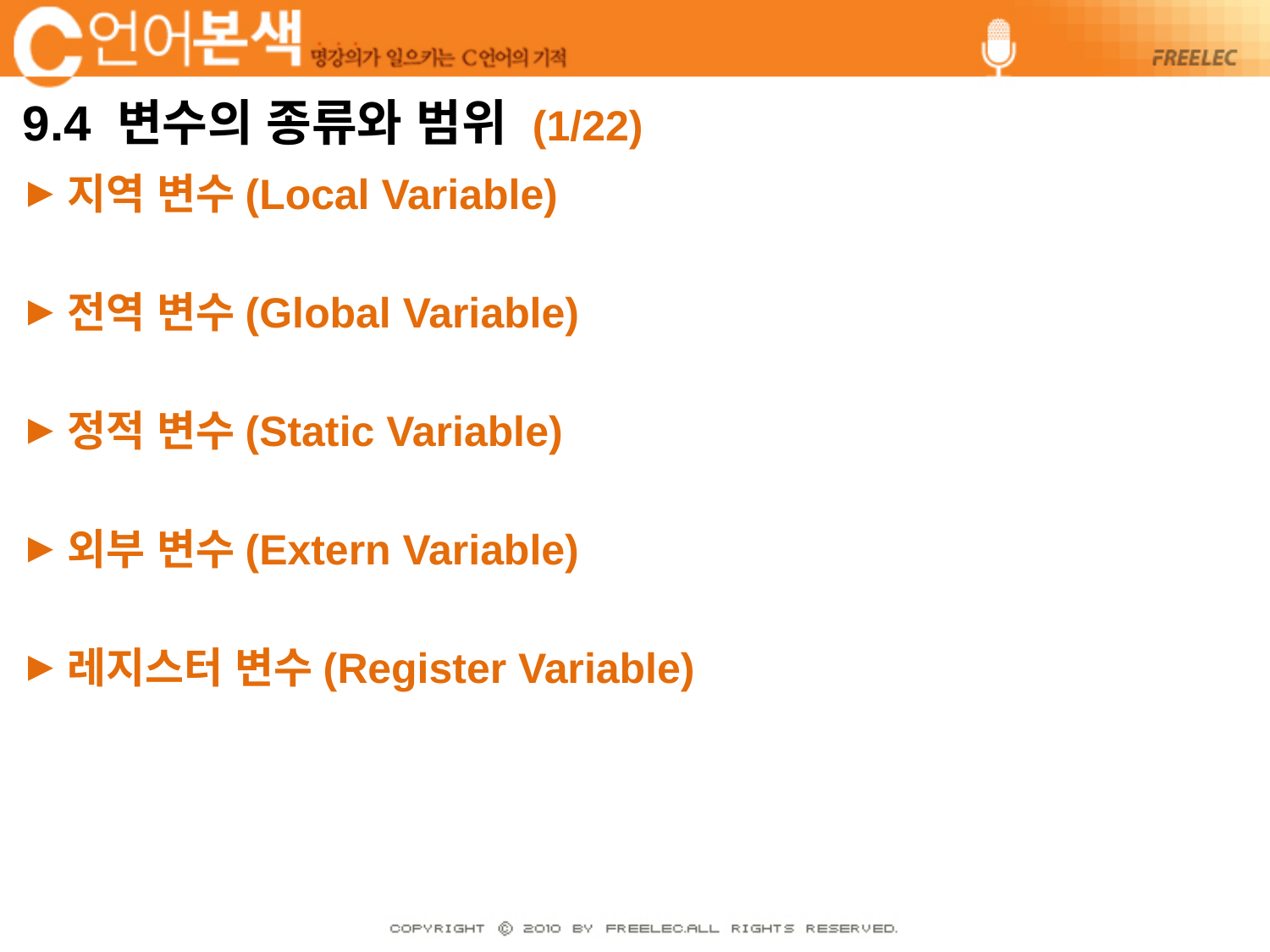

# 9.4 변수의 종류와 범위 (1/22)
지역 변수(Local Variable)

전역 변수(Global Variable)

정적 변수(Static Variable)

외부 변수(Extern Variable)

레지스터 변수(Register Variable)